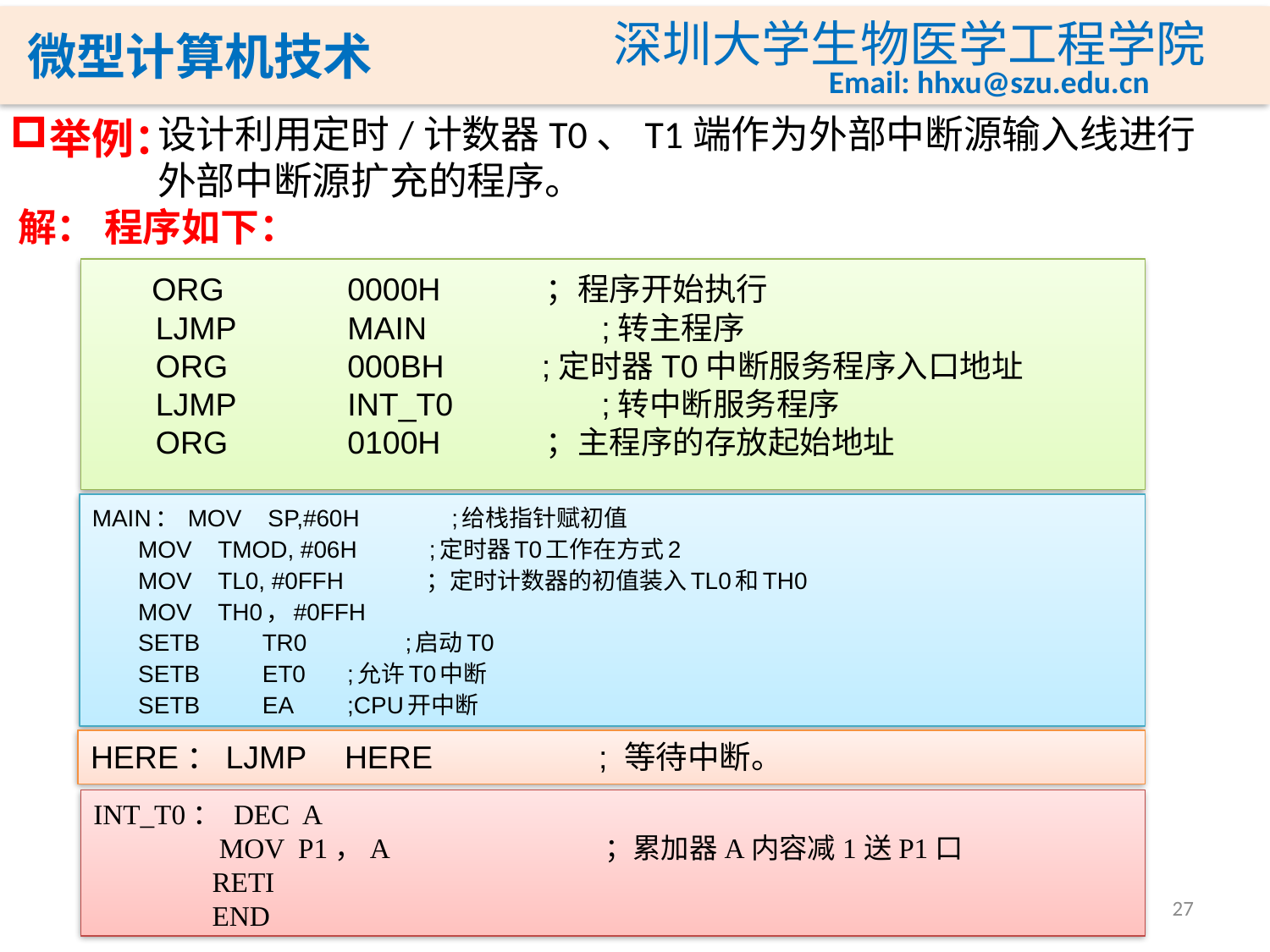

设计利用定时/计数器T0、T1端作为外部中断源输入线进行外部中断源扩充的程序。
举例：
解： 程序如下：
      ORG	0000H           ；程序开始执行
       LJMP	MAIN		;转主程序
       ORG	000BH           ;定时器T0中断服务程序入口地址
       LJMP	INT_T0		;转中断服务程序
       ORG	0100H           ；主程序的存放起始地址
MAIN： MOV    SP,#60H              ;给栈指针赋初值
       MOV    TMOD, #06H           ;定时器T0工作在方式2
       MOV    TL0, #0FFH            ；定时计数器的初值装入TL0和TH0
       MOV    TH0，#0FFH
       SETB	TR0               ;启动T0
       SETB	ET0		;允许T0中断
       SETB	EA		;CPU开中断

HERE：LJMP	HERE		; 等待中断。
INT_T0： DEC  A
                  MOV  P1，A                              ；累加器A内容减1送P1口
                 RETI
                 END
27